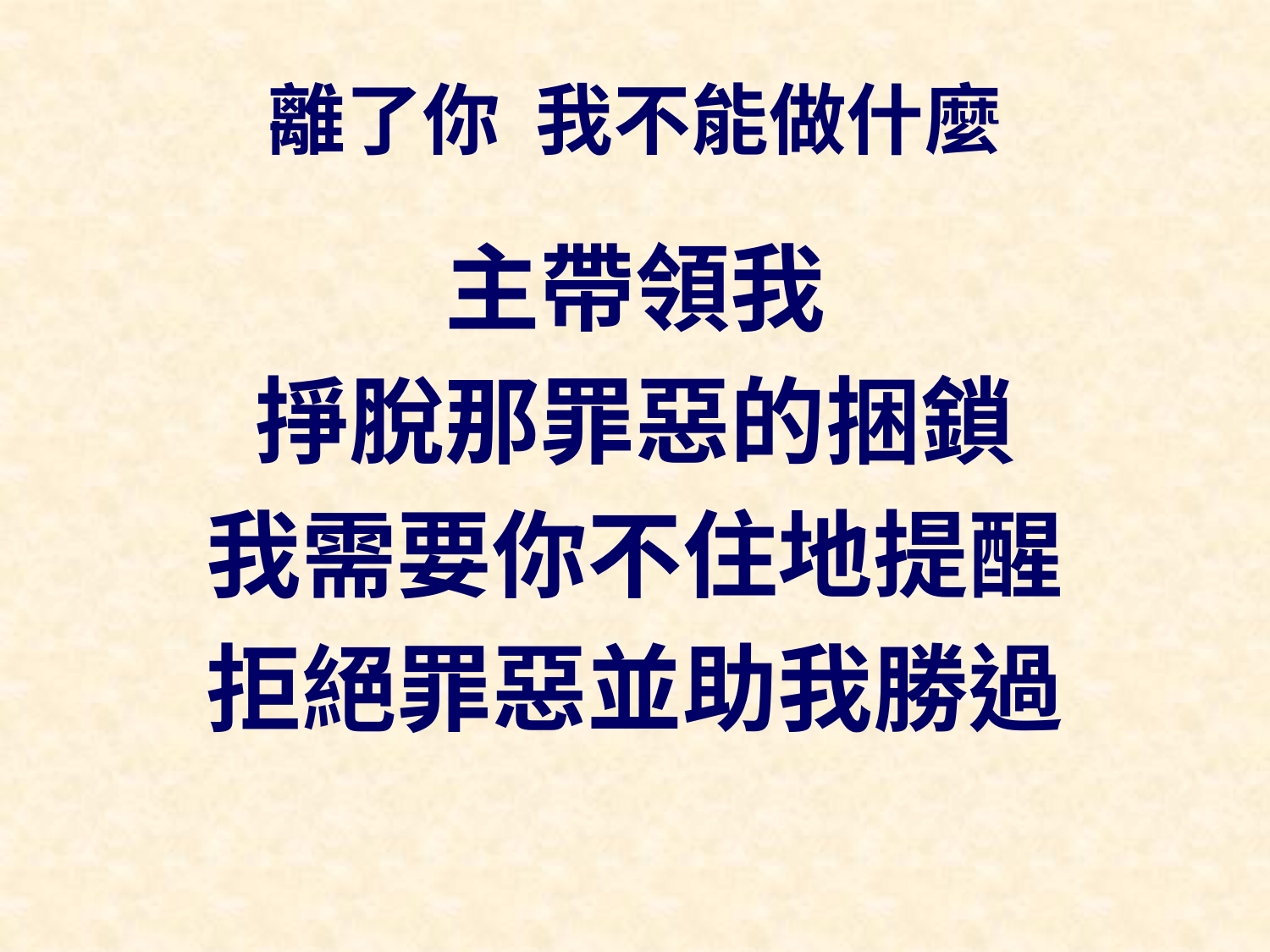

# 離了你  我不能做什麼
主帶領我
掙脫那罪惡的捆鎖
我需要你不住地提醒
拒絕罪惡並助我勝過